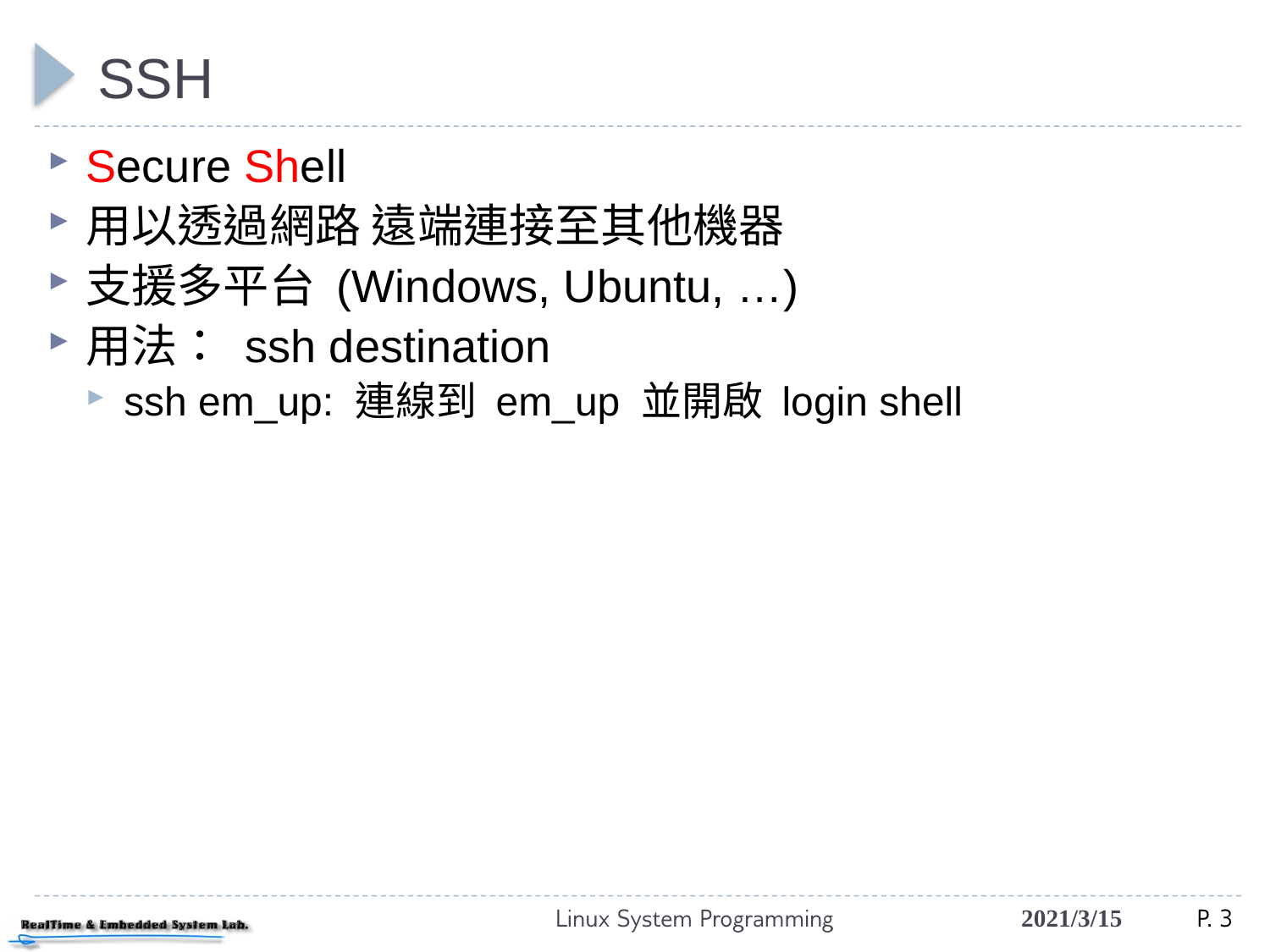

# SSH
Secure Shell
用以透過網路 遠端連接至其他機器
支援多平台 (Windows, Ubuntu, …)
用法： ssh destination
ssh em_up: 連線到 em_up 並開啟 login shell
Linux System Programming
2021/3/15